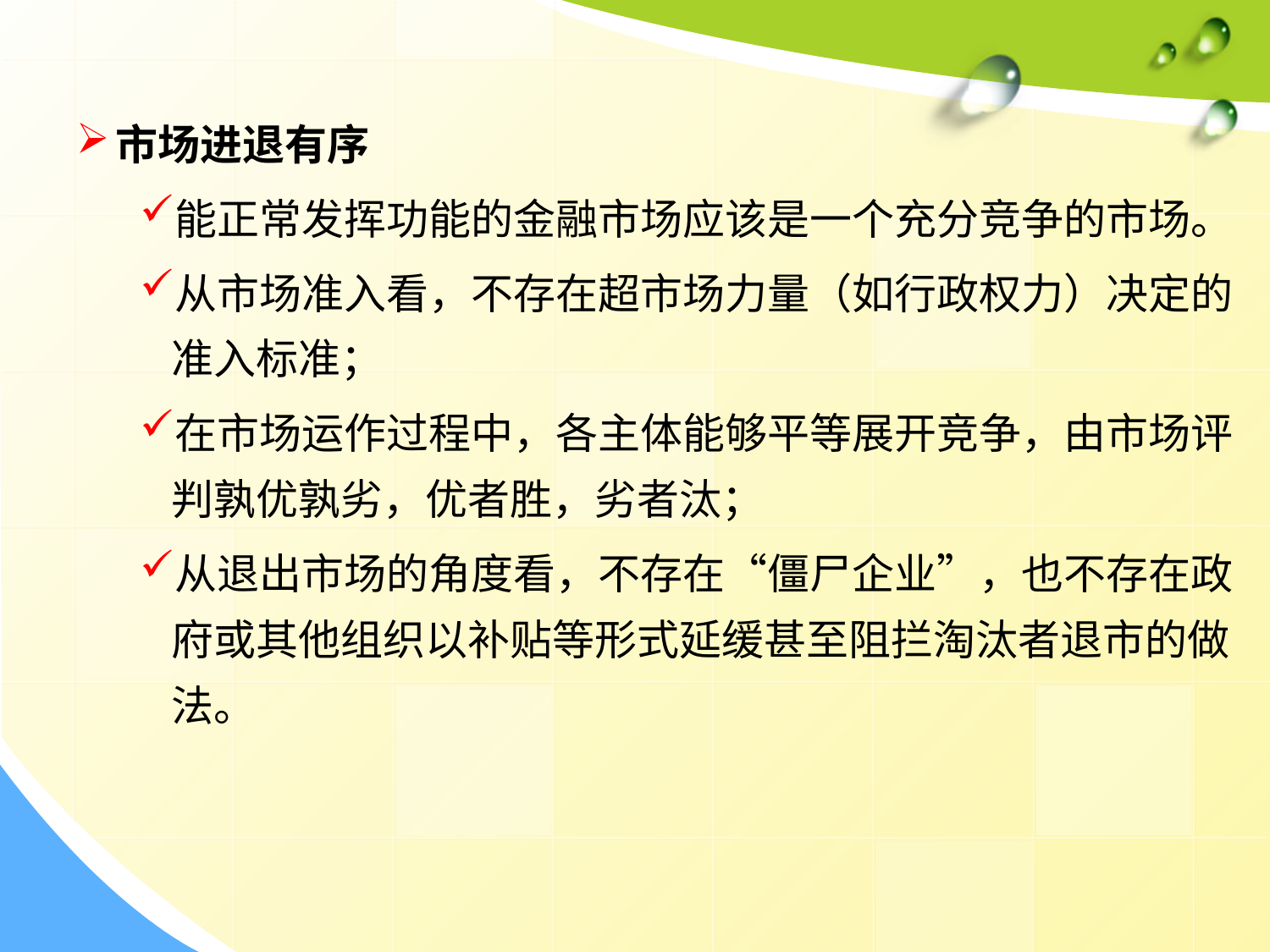

市场进退有序
能正常发挥功能的金融市场应该是一个充分竞争的市场。
从市场准入看，不存在超市场力量（如行政权力）决定的准入标准；
在市场运作过程中，各主体能够平等展开竞争，由市场评判孰优孰劣，优者胜，劣者汰；
从退出市场的角度看，不存在“僵尸企业”，也不存在政府或其他组织以补贴等形式延缓甚至阻拦淘汰者退市的做法。